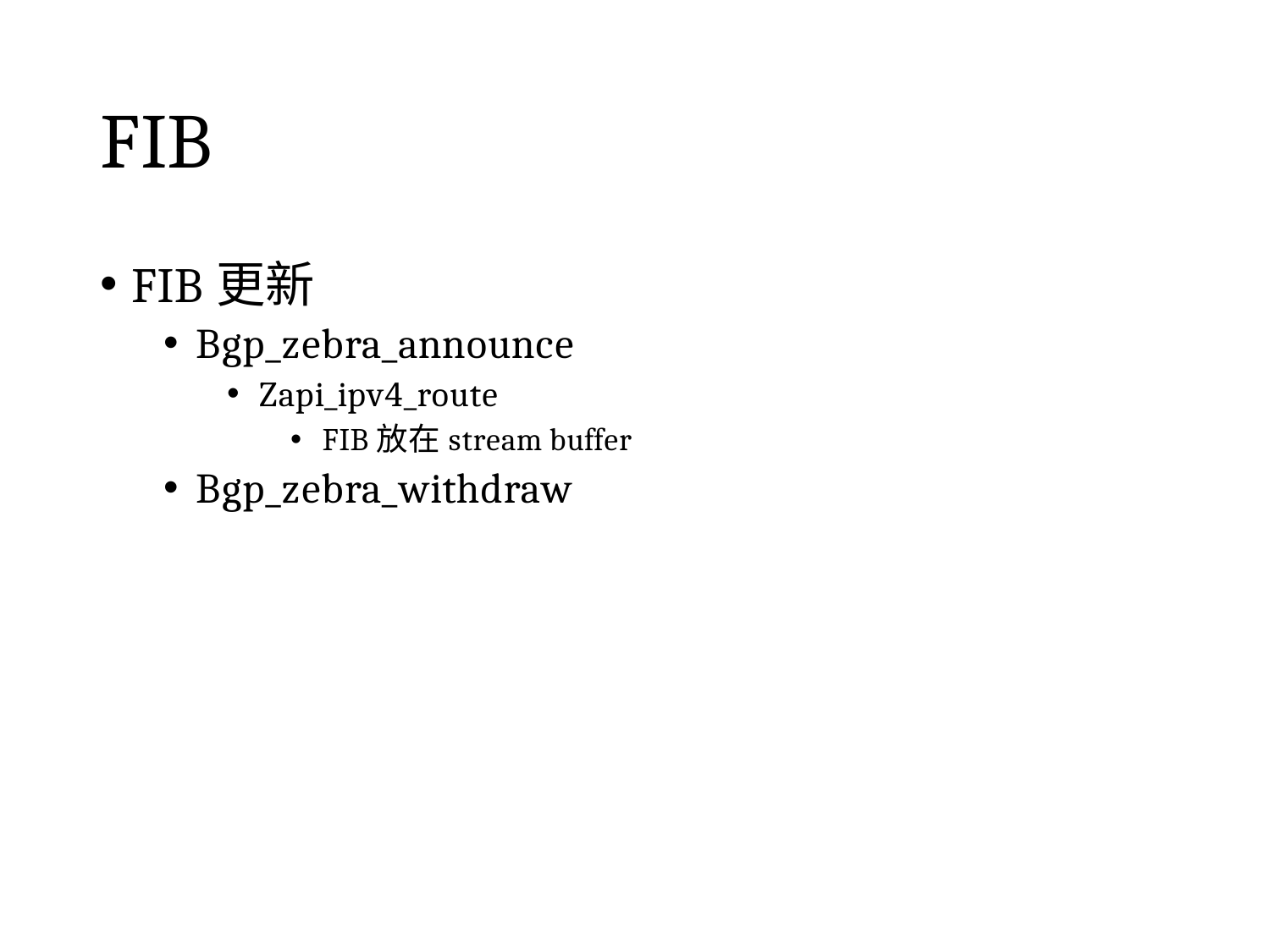

# FIB
FIB更新
Bgp_zebra_announce
Zapi_ipv4_route
FIB放在stream buffer
Bgp_zebra_withdraw